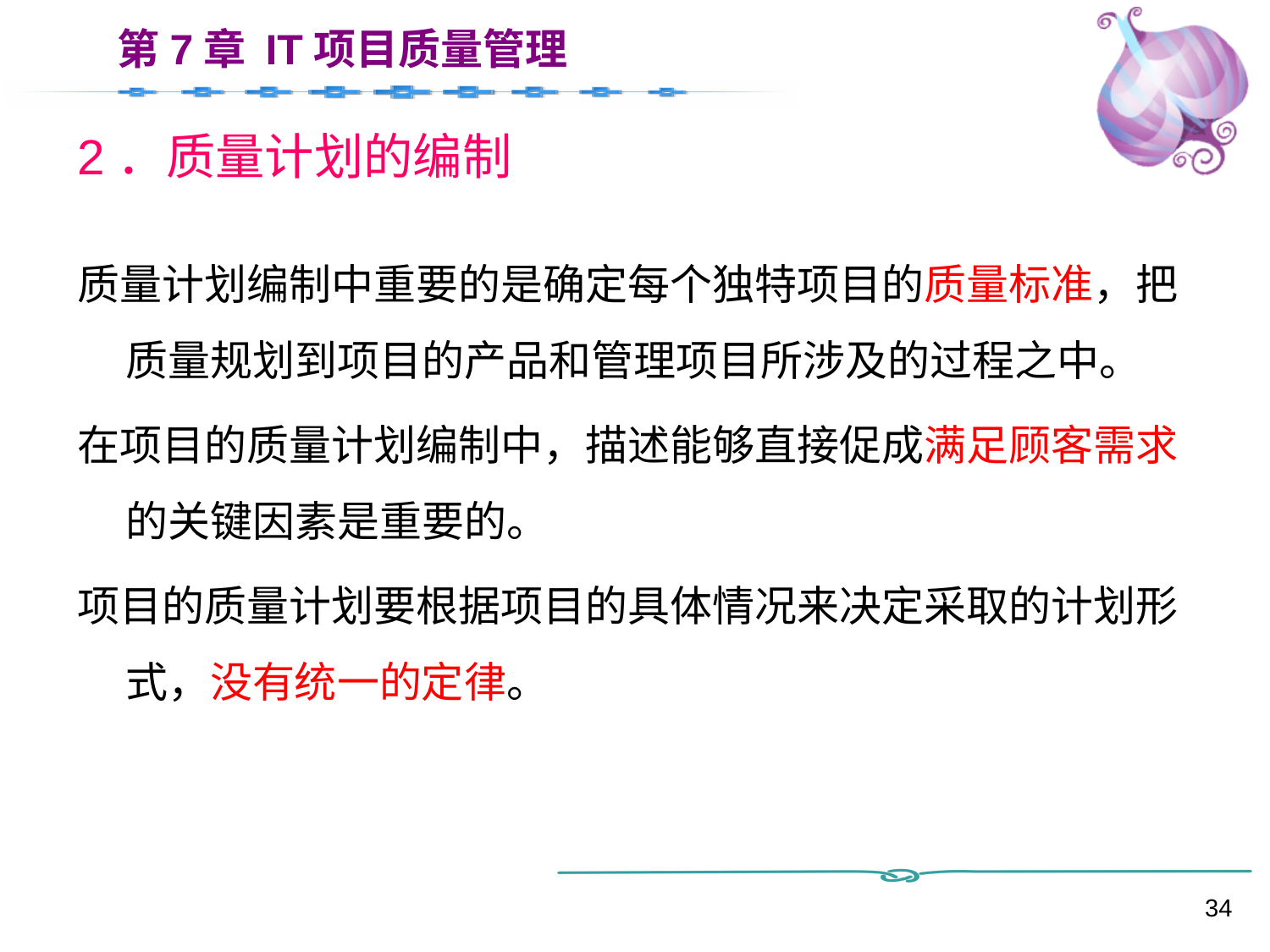

# 2．质量计划的编制
质量计划编制中重要的是确定每个独特项目的质量标准，把质量规划到项目的产品和管理项目所涉及的过程之中。
在项目的质量计划编制中，描述能够直接促成满足顾客需求的关键因素是重要的。
项目的质量计划要根据项目的具体情况来决定采取的计划形式，没有统一的定律。

34